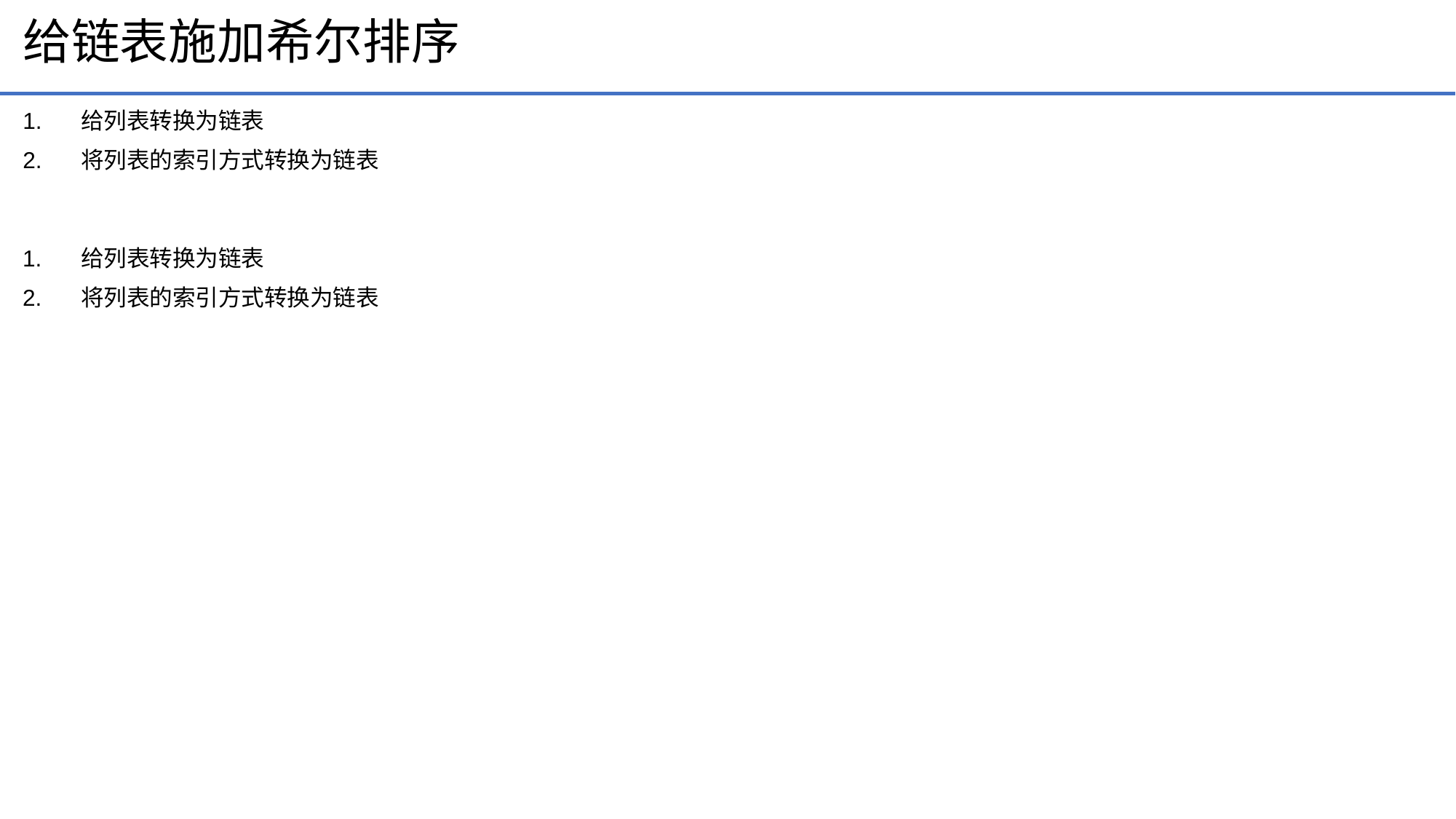

# 给链表施加希尔排序
给列表转换为链表
将列表的索引方式转换为链表
给列表转换为链表
将列表的索引方式转换为链表